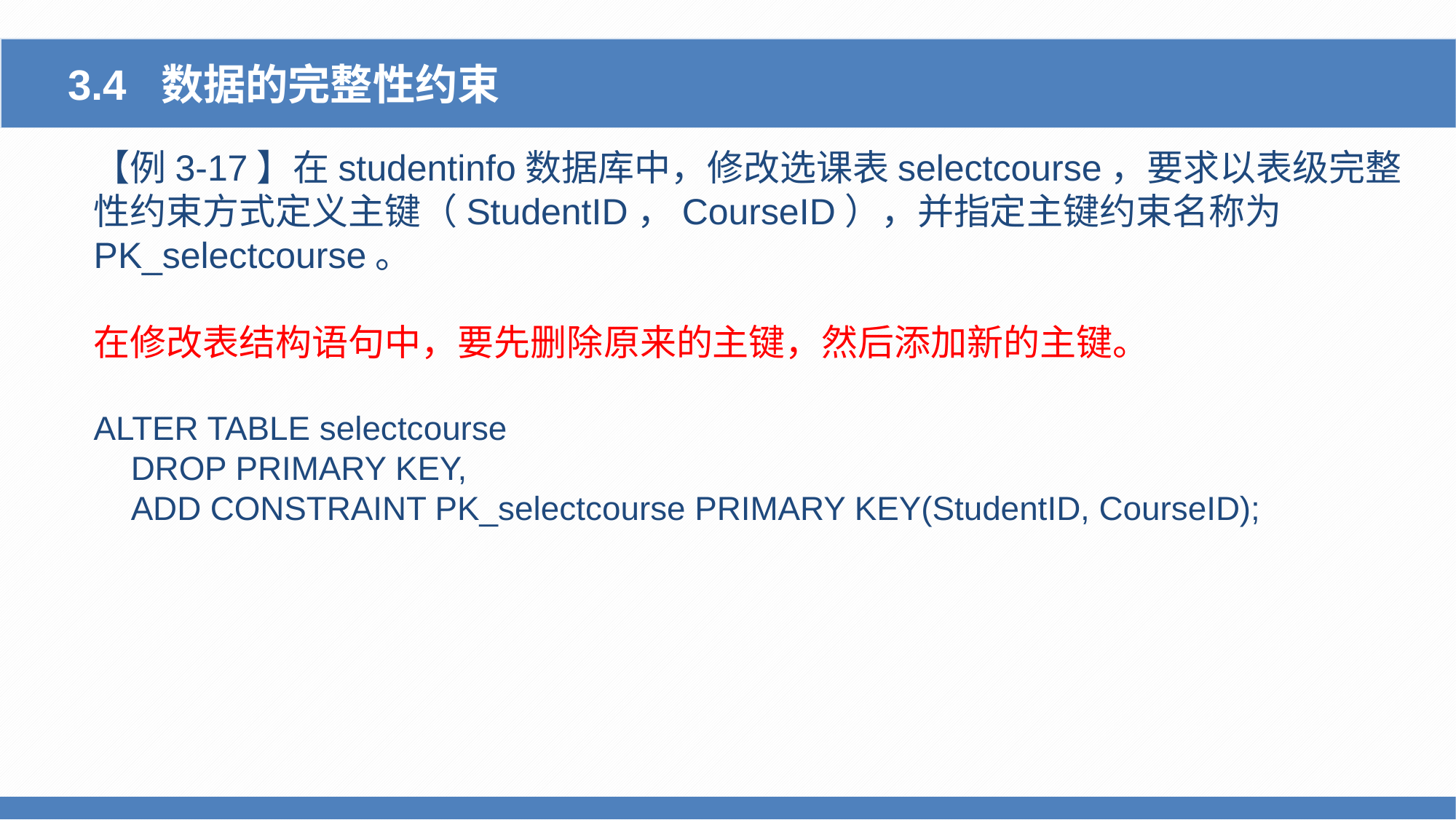

3.4  数据的完整性约束
【例3-17】在studentinfo数据库中，修改选课表selectcourse，要求以表级完整性约束方式定义主键（StudentID，CourseID），并指定主键约束名称为PK_selectcourse。

在修改表结构语句中，要先删除原来的主键，然后添加新的主键。

ALTER TABLE selectcourse
    DROP PRIMARY KEY,
    ADD CONSTRAINT PK_selectcourse PRIMARY KEY(StudentID, CourseID);